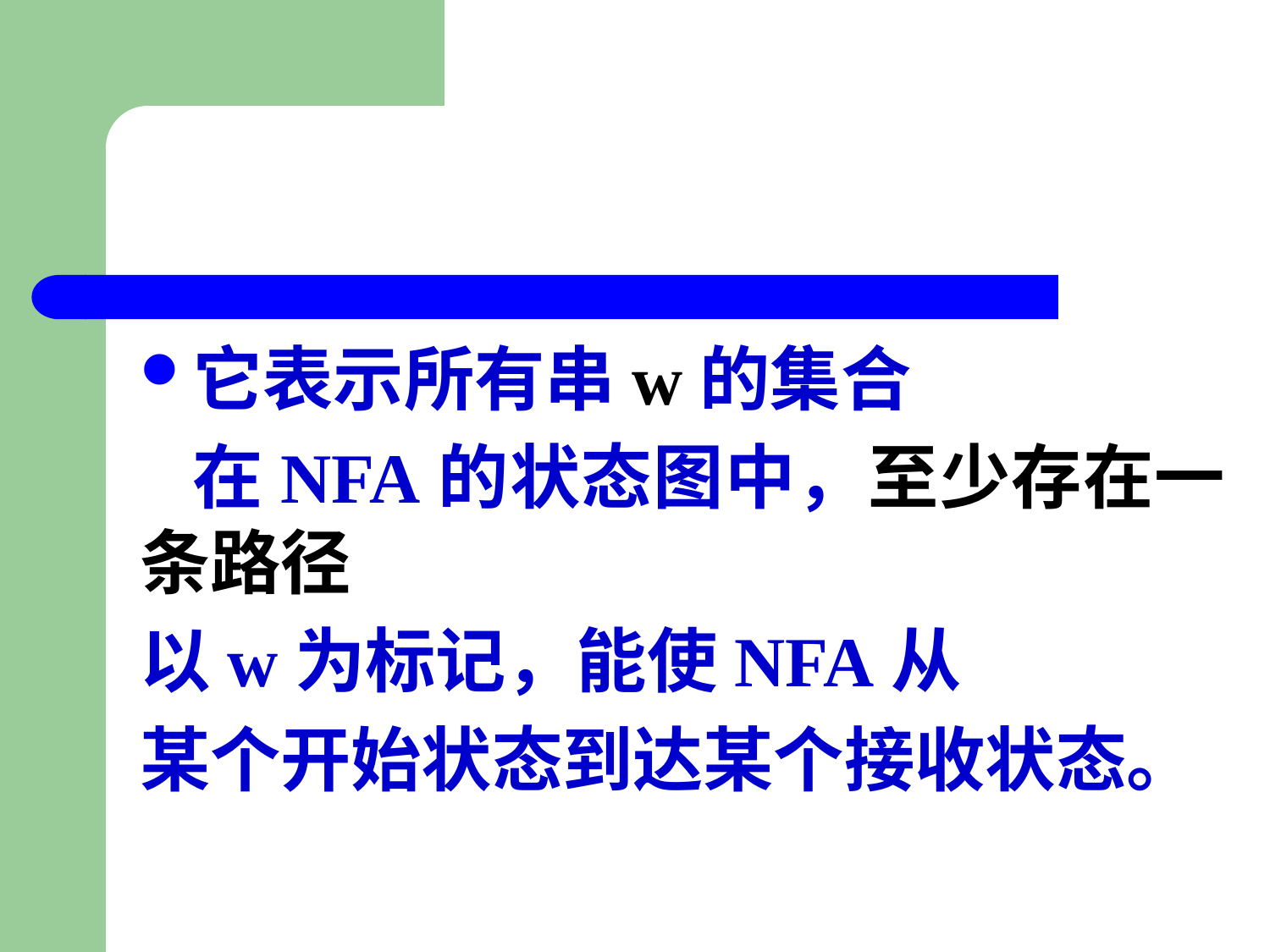

#
它表示所有串w的集合
  在NFA的状态图中，至少存在一条路径
以w为标记，能使NFA从
某个开始状态到达某个接收状态。